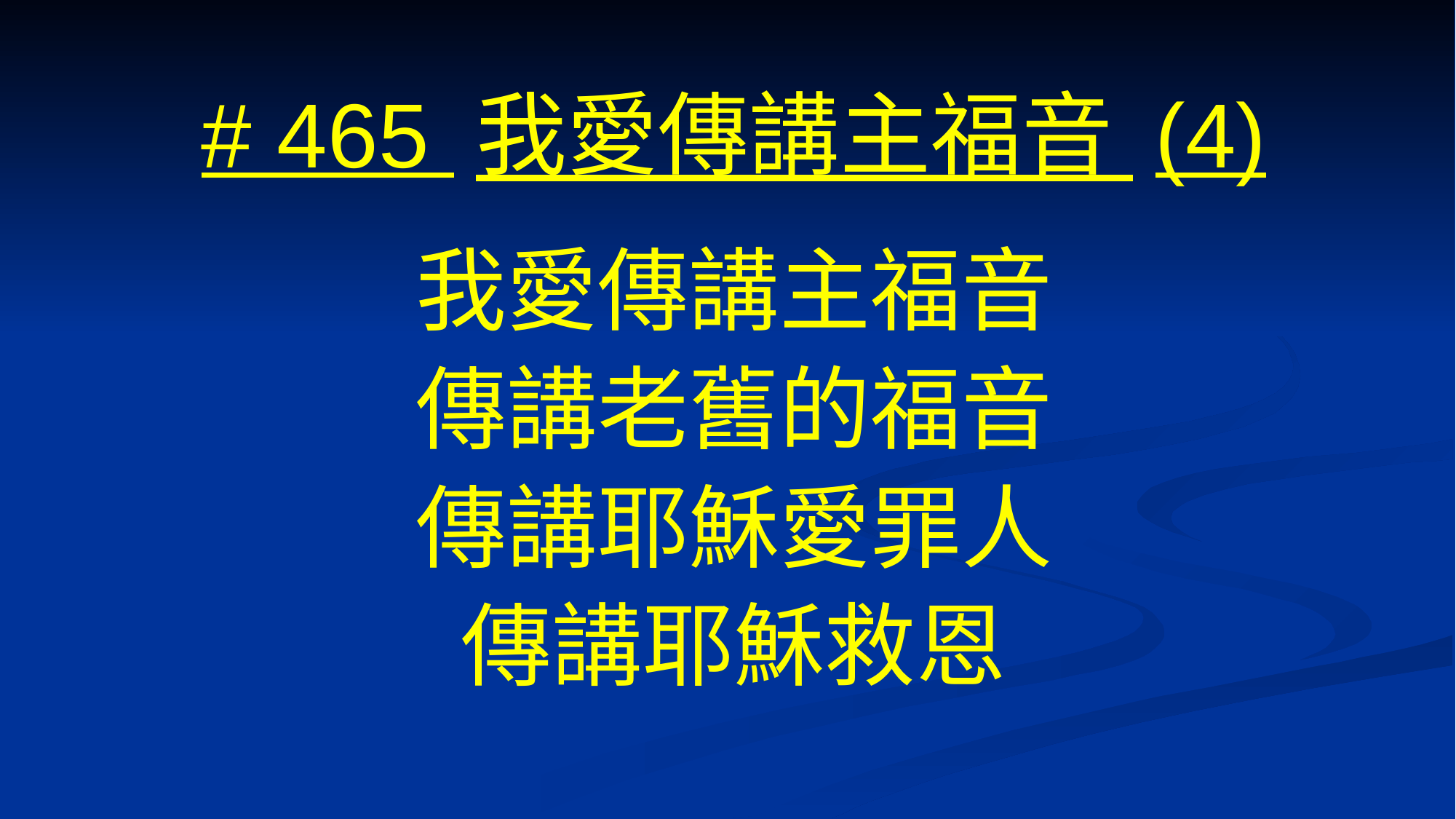

# # 465 我愛傳講主福音 (4)
我愛傳講主福音
傳講老舊的福音
傳講耶穌愛罪人
傳講耶穌救恩